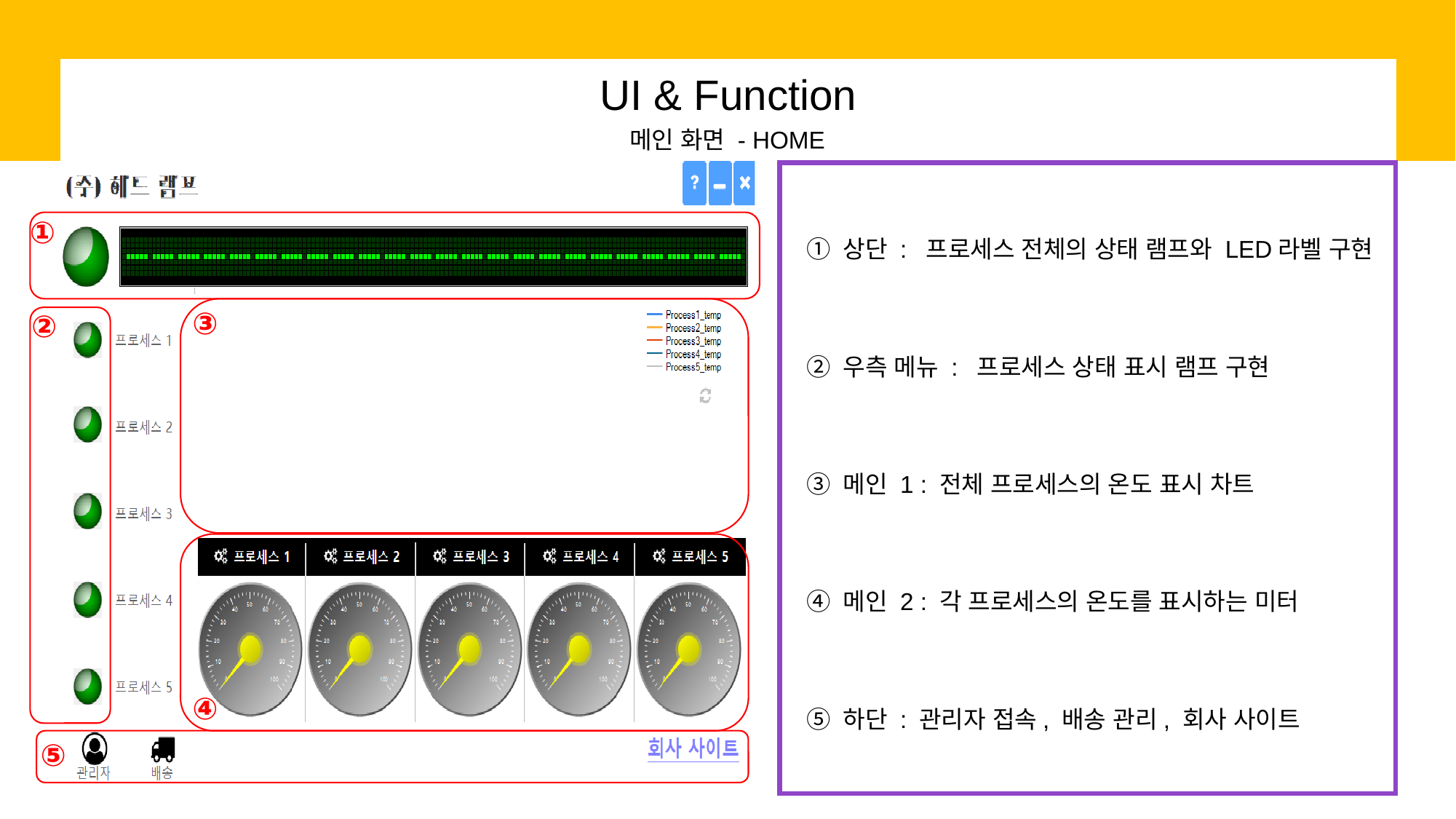

UI & Function
메인 화면 - HOME

①

① 상단 :  프로세스 전체의 상태 램프와 LED라벨 구현

② 우측 메뉴 :  프로세스 상태 표시 램프 구현

③ 메인 1 : 전체 프로세스의 온도 표시 차트

④ 메인 2 : 각 프로세스의 온도를 표시하는 미터

⑤ 하단 : 관리자 접속, 배송 관리, 회사 사이트

③
②

④
⑤